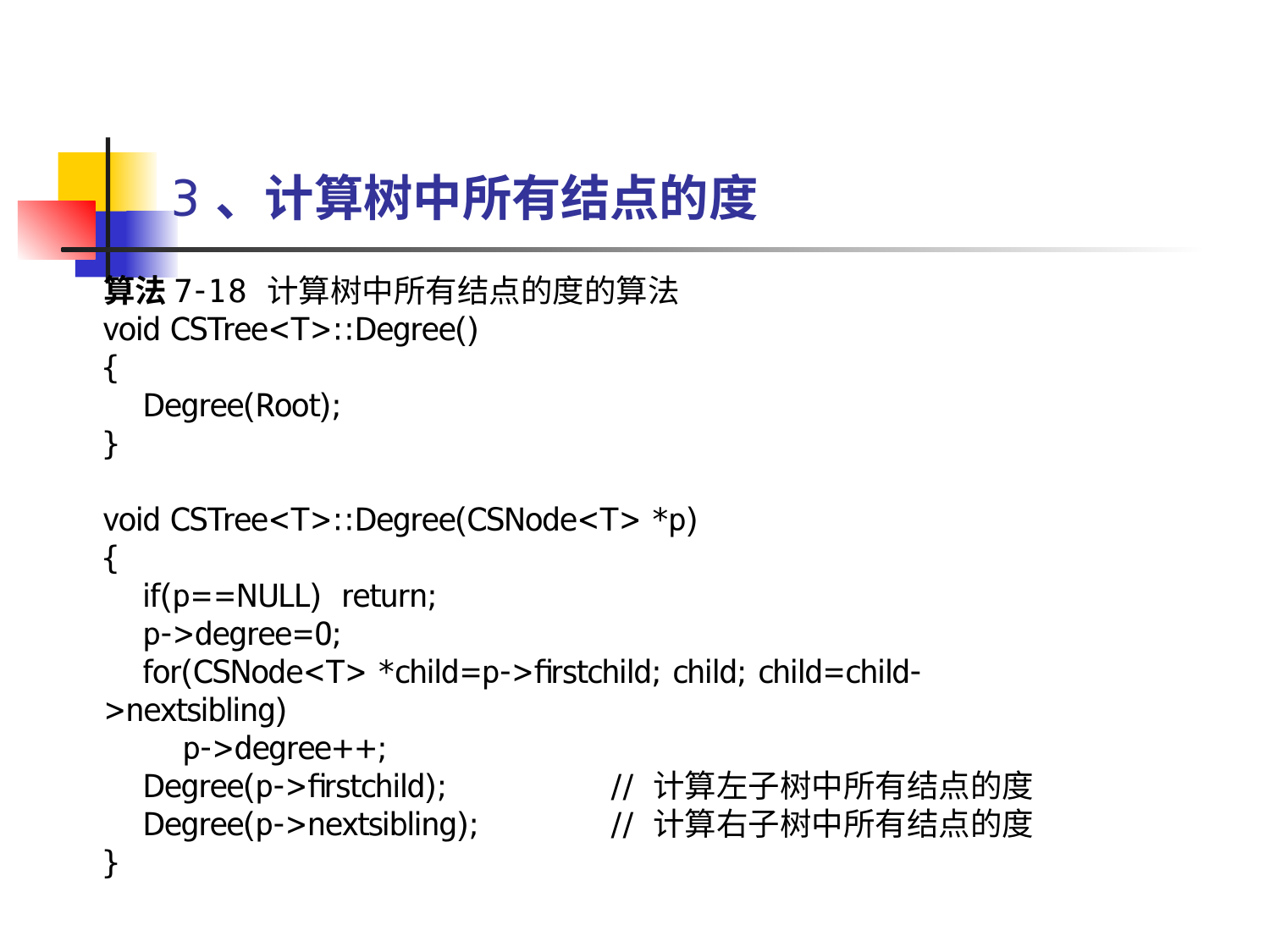

# 3、计算树中所有结点的度
算法7-18 计算树中所有结点的度的算法
void CSTree<T>::Degree()
{
    Degree(Root);
}

void CSTree<T>::Degree(CSNode<T> *p)
{
    if(p==NULL)  return;
    p->degree=0;
    for(CSNode<T> *child=p->firstchild; child; child=child->nextsibling)
        p->degree++;
    Degree(p->firstchild);		// 计算左子树中所有结点的度
    Degree(p->nextsibling);		// 计算右子树中所有结点的度
}